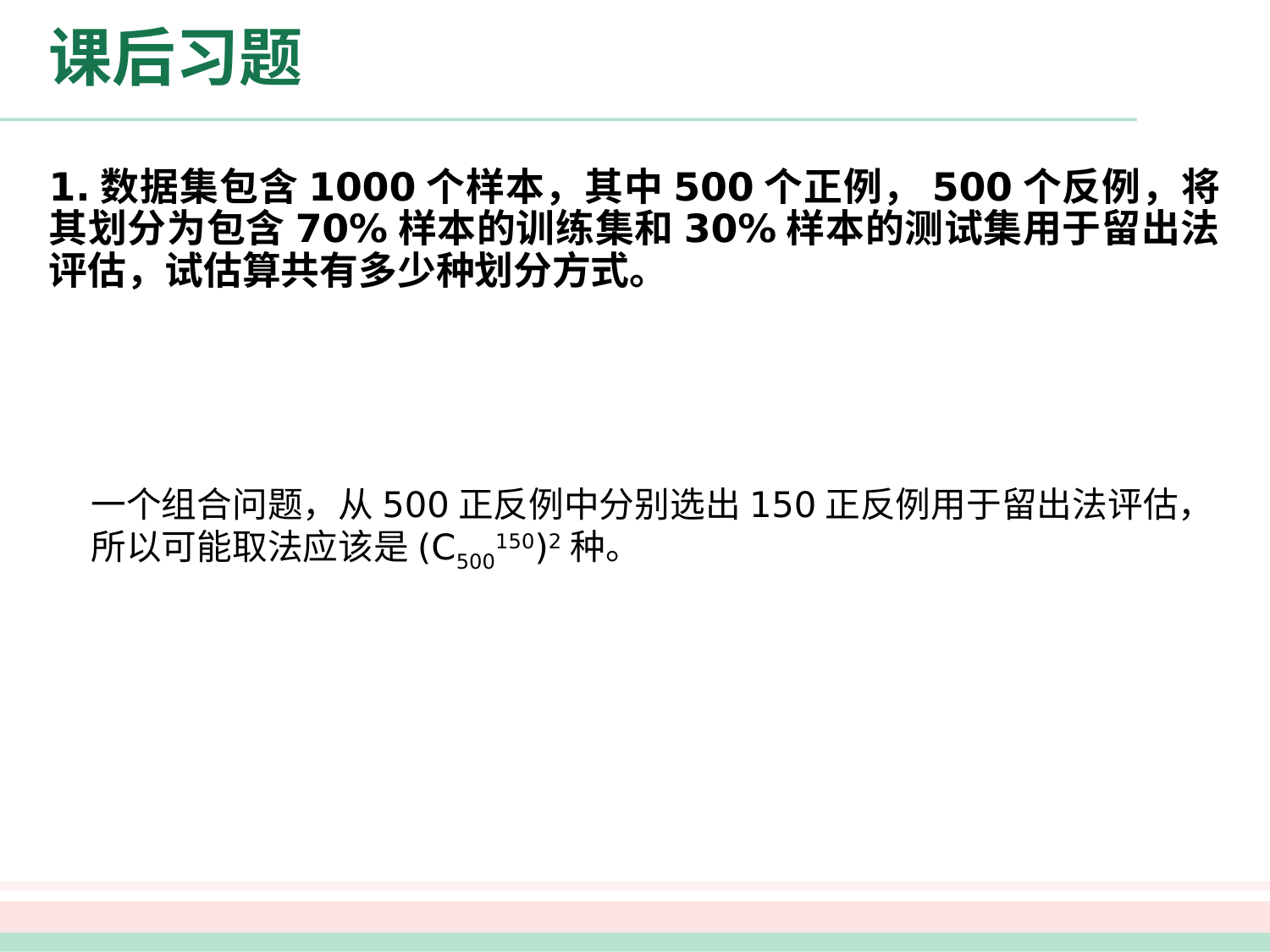

# 课后习题
1.数据集包含1000个样本，其中500个正例，500个反例，将其划分为包含70%样本的训练集和30%样本的测试集用于留出法评估，试估算共有多少种划分方式。

一个组合问题，从500正反例中分别选出150正反例用于留出法评估，所以可能取法应该是(C500150)2种。